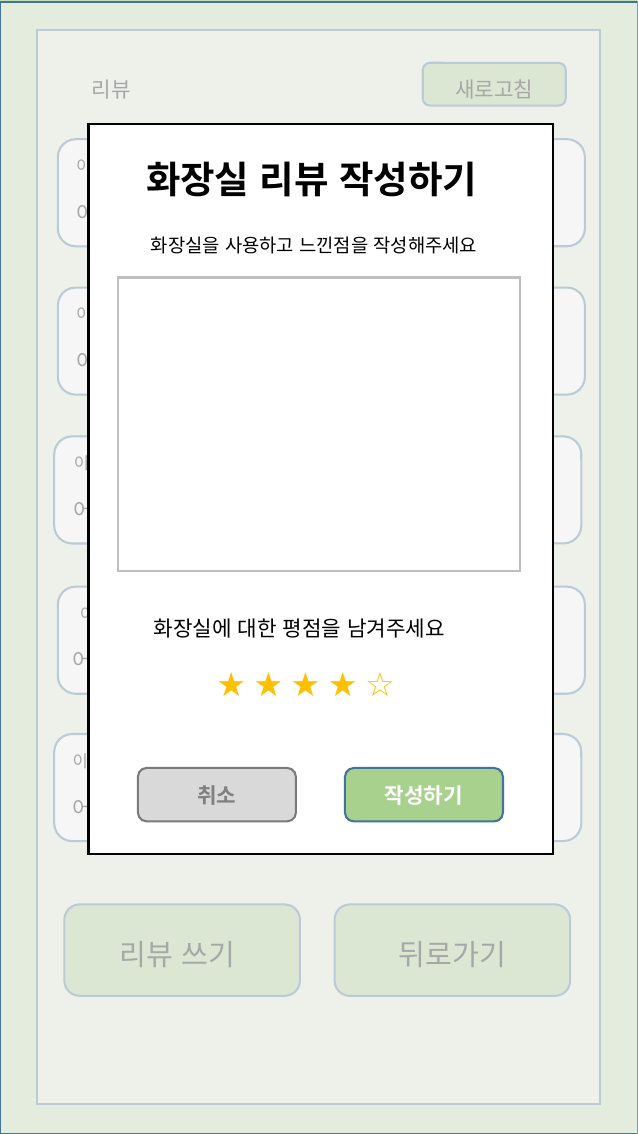

리뷰
새로고침

★ ★ ★ ★ ★
이름이름
화장실 리뷰 작성하기
어쩌고저쩌고어쩌고저쩌고

화장실을 사용하고 느낀점을 작성해주세요

★ ★ ★ ★ ★
이름이름
어쩌고저쩌고어쩌고저쩌고

★ ★ ★ ★ ★
이름이름
어쩌고저쩌고어쩌고저쩌고

★ ★ ★ ★ ★
이름이름
화장실에 대한 평점을 남겨주세요
어쩌고저쩌고어쩌고저쩌고

★ ★ ★ ★ ☆

★ ★ ★ ★ ★
이름이름(나)
취소
작성하기
어쩌고저쩌고어쩌고저쩌고

리뷰 쓰기
뒤로가기